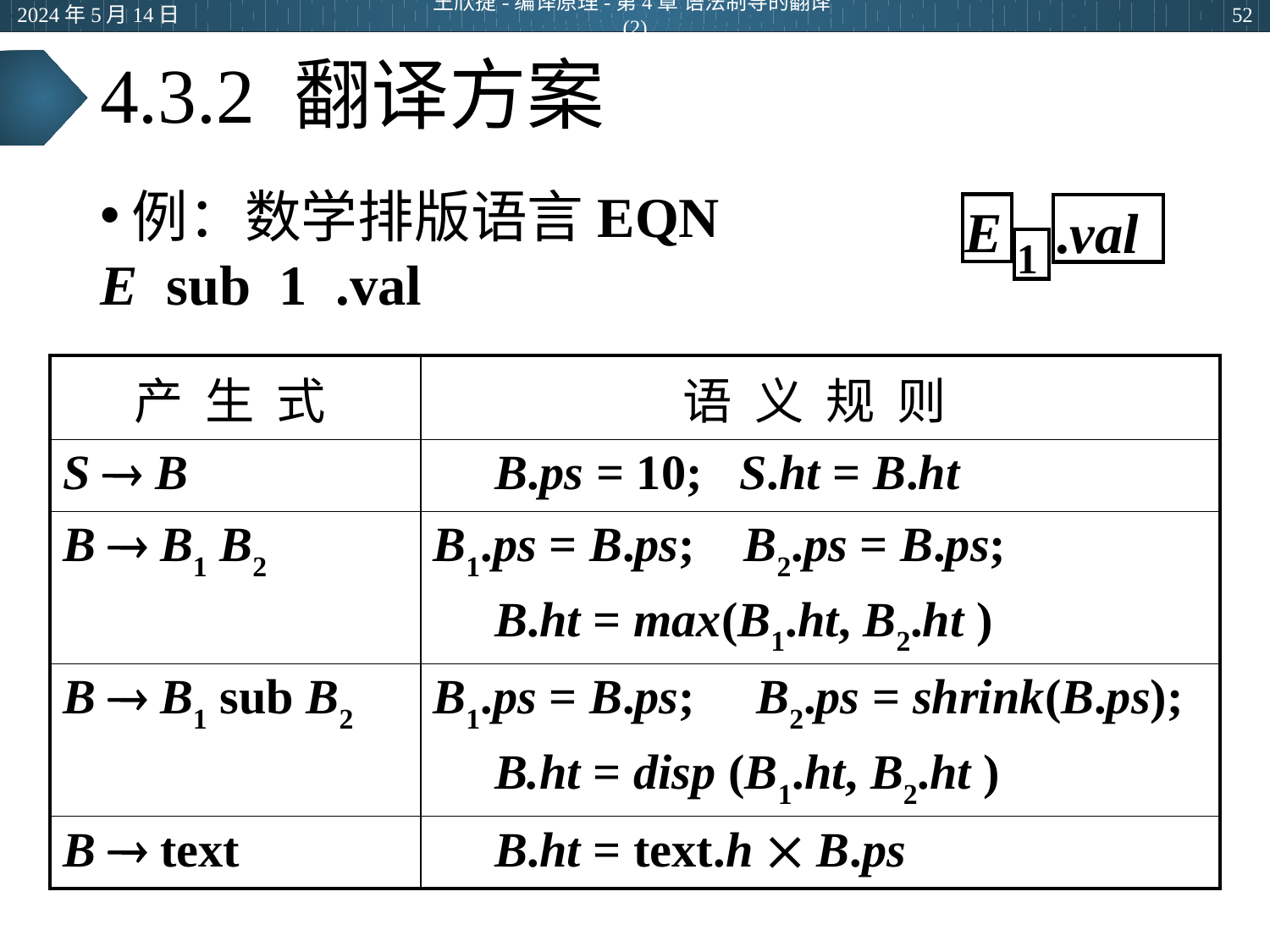

2024年5月14日
王欣捷-编译原理-第4章 语法制导的翻译(2)
52
# 4.3.2 翻译方案
例：数学排版语言EQN
E  sub  1  .val

E
.val
1
| 产 生 式 | 语 义 规 则 |
| --- | --- |
| S → B | B.ps = 10; S.ht = B.ht |
| B → B1 B2 | B1.ps = B.ps; B2.ps = B.ps; B.ht = max(B1.ht, B2.ht ) |
| B → B1 sub B2 | B1.ps = B.ps; B2.ps = shrink(B.ps); B.ht = disp (B1.ht, B2.ht ) |
| B → text | B.ht = text.h × B.ps |